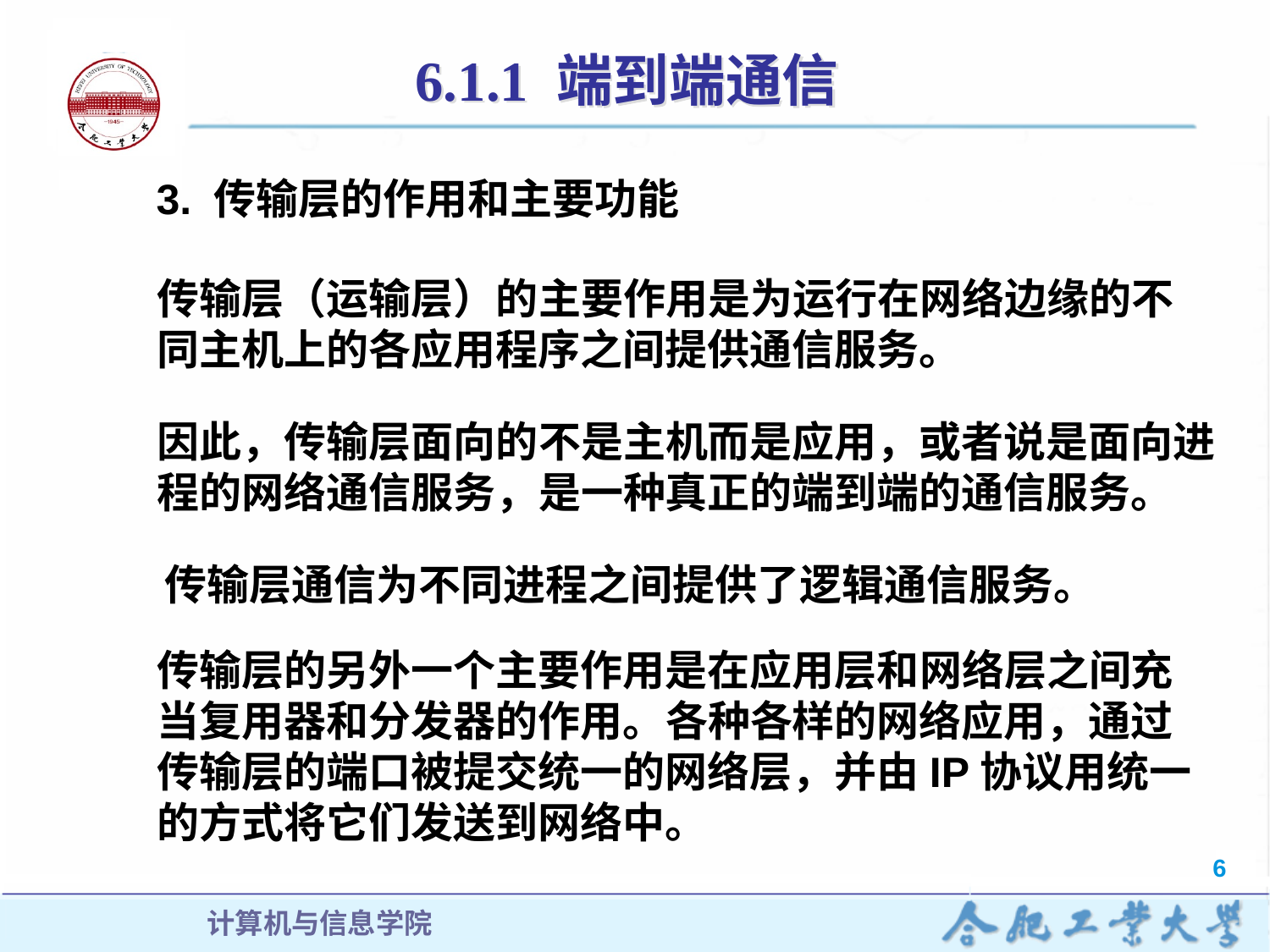

# 6.1.1 端到端通信
3. 传输层的作用和主要功能
传输层（运输层）的主要作用是为运行在网络边缘的不同主机上的各应用程序之间提供通信服务。
因此，传输层面向的不是主机而是应用，或者说是面向进程的网络通信服务，是一种真正的端到端的通信服务。
传输层通信为不同进程之间提供了逻辑通信服务。
传输层的另外一个主要作用是在应用层和网络层之间充当复用器和分发器的作用。各种各样的网络应用，通过传输层的端口被提交统一的网络层，并由IP协议用统一的方式将它们发送到网络中。